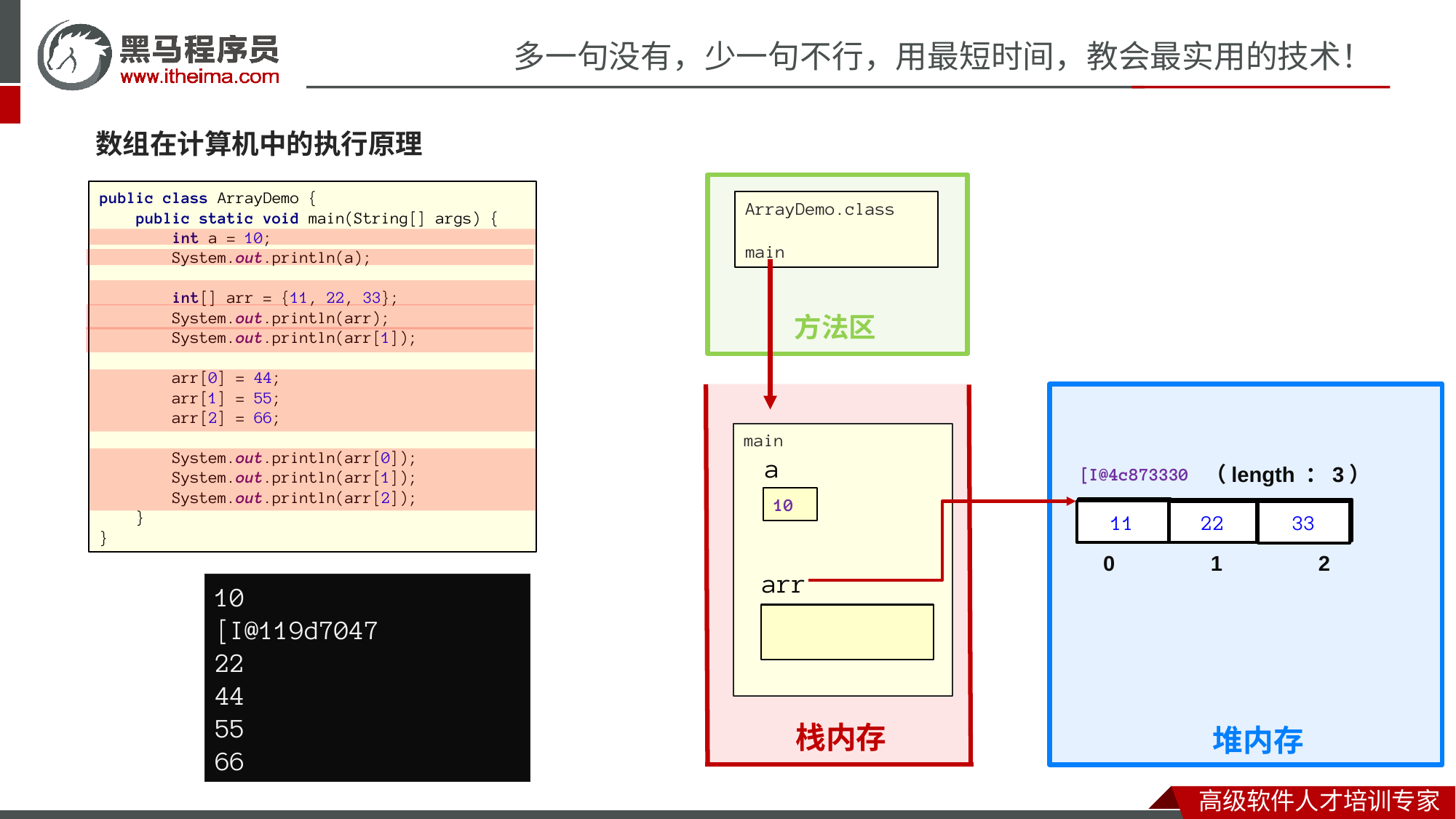

数组在计算机中的执行原理

方法区
public class ArrayDemo {
    public static void main(String[] args) {
        int a = 10;
        System.out.println(a);
        int[] arr = {11, 22, 33};
        System.out.println(arr);
        System.out.println(arr[1]);
        arr[0] = 44;
        arr[1] = 55;
        arr[2] = 66;
        System.out.println(arr[0]);
        System.out.println(arr[1]);
        System.out.println(arr[2]);
    }
}
ArrayDemo.class

main

堆内存

栈内存
main

a

（length ：3）
[I@4c873330
10
44
55
66
11
22
33
0                1                2
arr
10
[I@119d7047
22
44
55
66